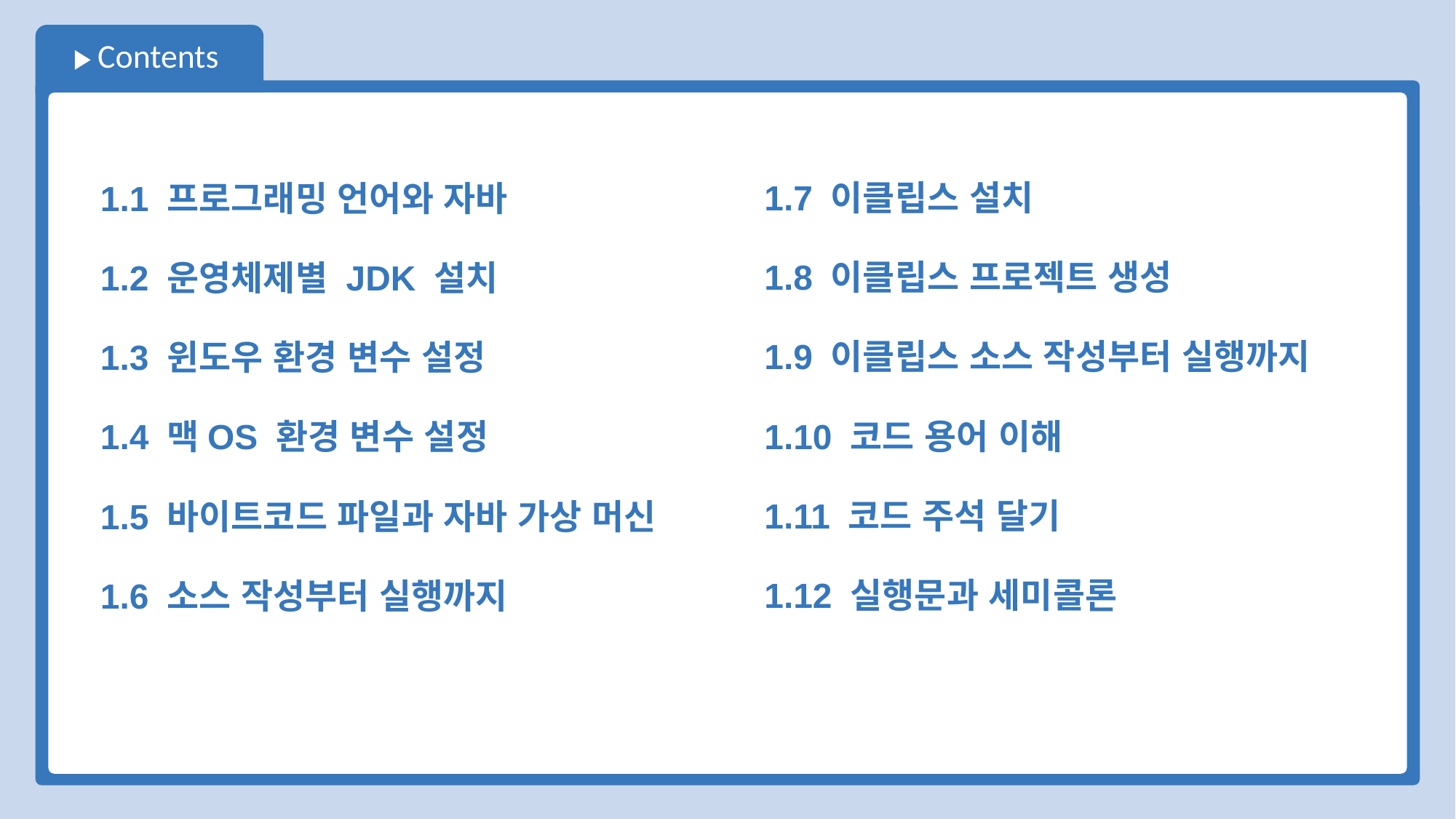

1.1 프로그래밍 언어와 자바
1.2 운영체제별 JDK 설치
1.3 윈도우 환경 변수 설정
1.4 맥OS 환경 변수 설정
1.5 바이트코드 파일과 자바 가상 머신
1.6 소스 작성부터 실행까지
1.7 이클립스 설치
1.8 이클립스 프로젝트 생성
1.9 이클립스 소스 작성부터 실행까지
1.10 코드 용어 이해
1.11 코드 주석 달기
1.12 실행문과 세미콜론